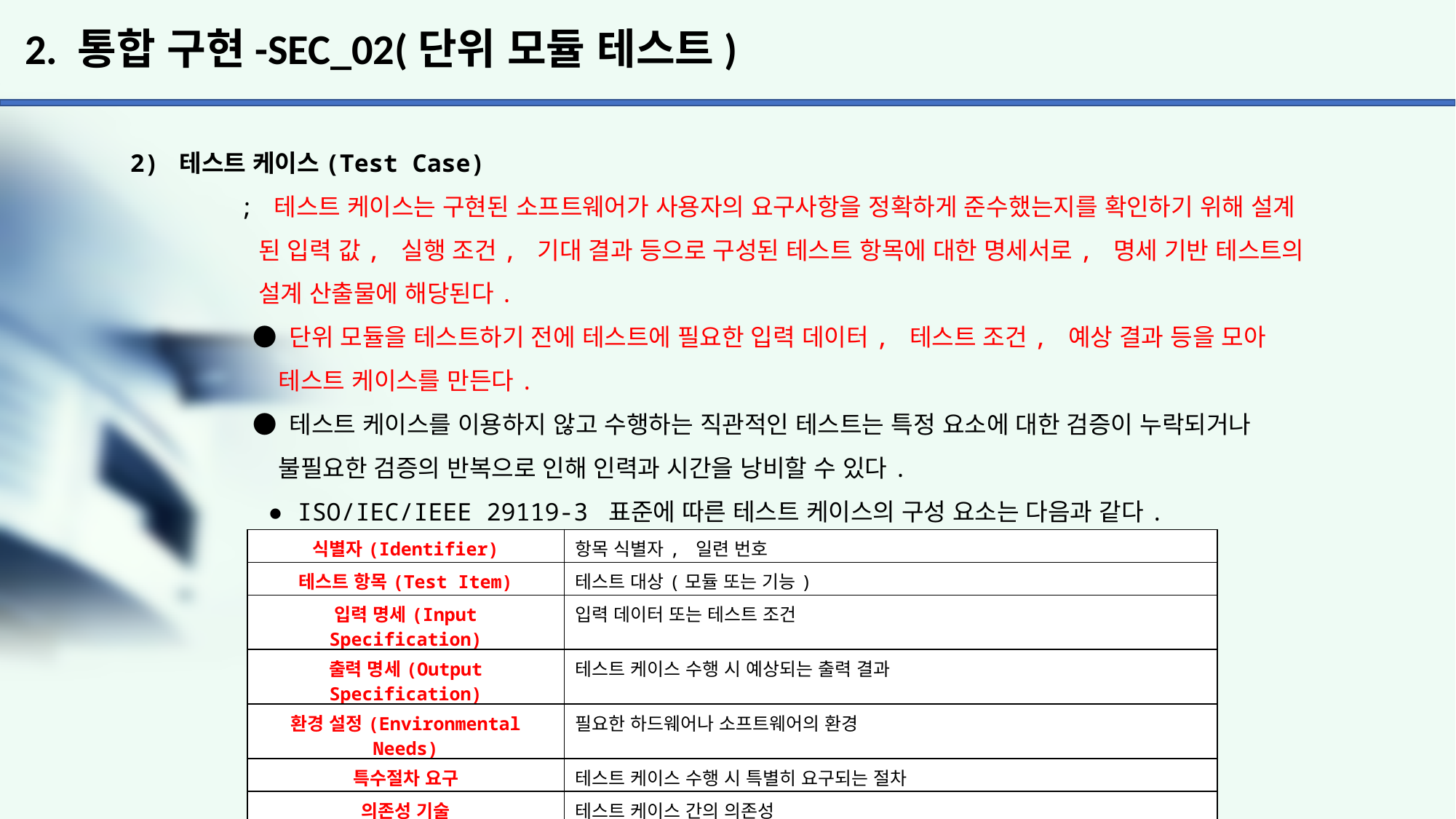

# 2. 통합 구현-SEC_02(단위 모듈 테스트)
2) 테스트 케이스(Test Case)
	; 테스트 케이스는 구현된 소프트웨어가 사용자의 요구사항을 정확하게 준수했는지를 확인하기 위해 설계
	  된 입력 값, 실행 조건, 기대 결과 등으로 구성된 테스트 항목에 대한 명세서로, 명세 기반 테스트의
	  설계 산출물에 해당된다.
	  ● 단위 모듈을 테스트하기 전에 테스트에 필요한 입력 데이터, 테스트 조건, 예상 결과 등을 모아
	     테스트 케이스를 만든다.
	  ● 테스트 케이스를 이용하지 않고 수행하는 직관적인 테스트는 특정 요소에 대한 검증이 누락되거나
	     불필요한 검증의 반복으로 인해 인력과 시간을 낭비할 수 있다.
	  ● ISO/IEC/IEEE 29119-3 표준에 따른 테스트 케이스의 구성 요소는 다음과 같다.
| 식별자(Identifier) | 항목 식별자, 일련 번호 |
| --- | --- |
| 테스트 항목(Test Item) | 테스트 대상(모듈 또는 기능) |
| 입력 명세(Input Specification) | 입력 데이터 또는 테스트 조건 |
| 출력 명세(Output Specification) | 테스트 케이스 수행 시 예상되는 출력 결과 |
| 환경 설정(Environmental Needs) | 필요한 하드웨어나 소프트웨어의 환경 |
| 특수절차 요구 | 테스트 케이스 수행 시 특별히 요구되는 절차 |
| 의존성 기술 | 테스트 케이스 간의 의존성 |
명세 기반 테스트 : 명세 기반 테스트는 사용자의 요구사항에 대한 명세를 빠짐없이 테스트 케이스로 구현하고 있는지
확인하는 것으로, 테스트의 수행 증거로도 활용된다.